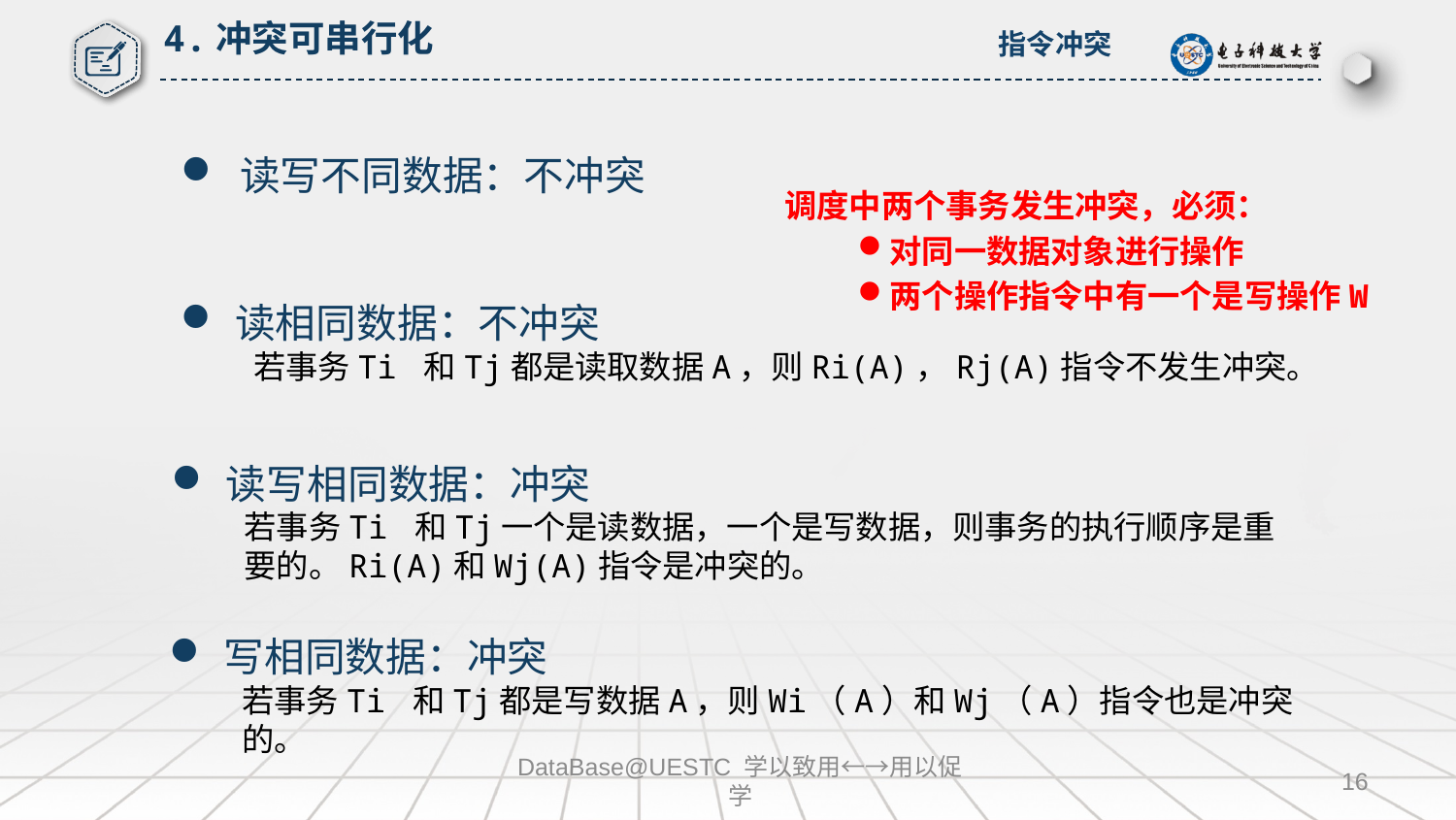

4.冲突可串行化
指令冲突
 读写不同数据：不冲突

调度中两个事务发生冲突，必须：
对同一数据对象进行操作
两个操作指令中有一个是写操作W
读相同数据：不冲突
若事务Ti 和Tj都是读取数据A，则Ri(A)，Rj(A)指令不发生冲突。
读写相同数据：冲突
若事务Ti 和Tj一个是读数据，一个是写数据，则事务的执行顺序是重要的。Ri(A)和Wj(A)指令是冲突的。
写相同数据：冲突
若事务Ti 和Tj都是写数据A，则Wi（A）和Wj（A）指令也是冲突的。
DataBase@UESTC 学以致用←→用以促学
16